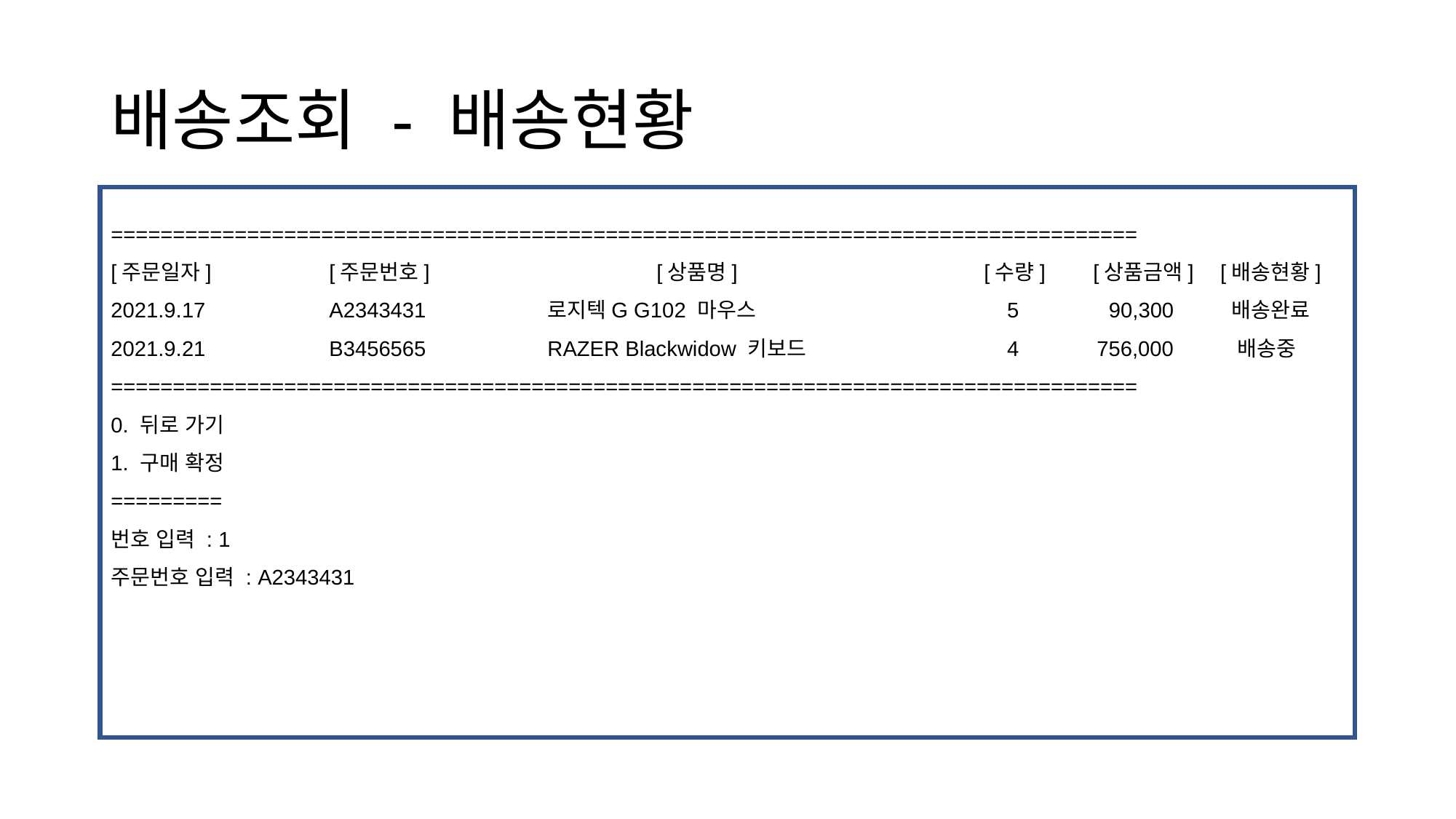

# 배송조회 - 배송현황

===================================================================================
[주문일자]		[주문번호]			[상품명]			[수량]	[상품금액]	   [배송현황]
2021.9.17		A2343431		로지텍G G102 마우스		  	   5               90,300	    배송완료
2021.9.21		B3456565		RAZER Blackwidow 키보드	   	   4             756,000	     배송중
===================================================================================
0. 뒤로 가기
1. 구매 확정
=========
번호 입력 : 1
주문번호 입력 : A2343431